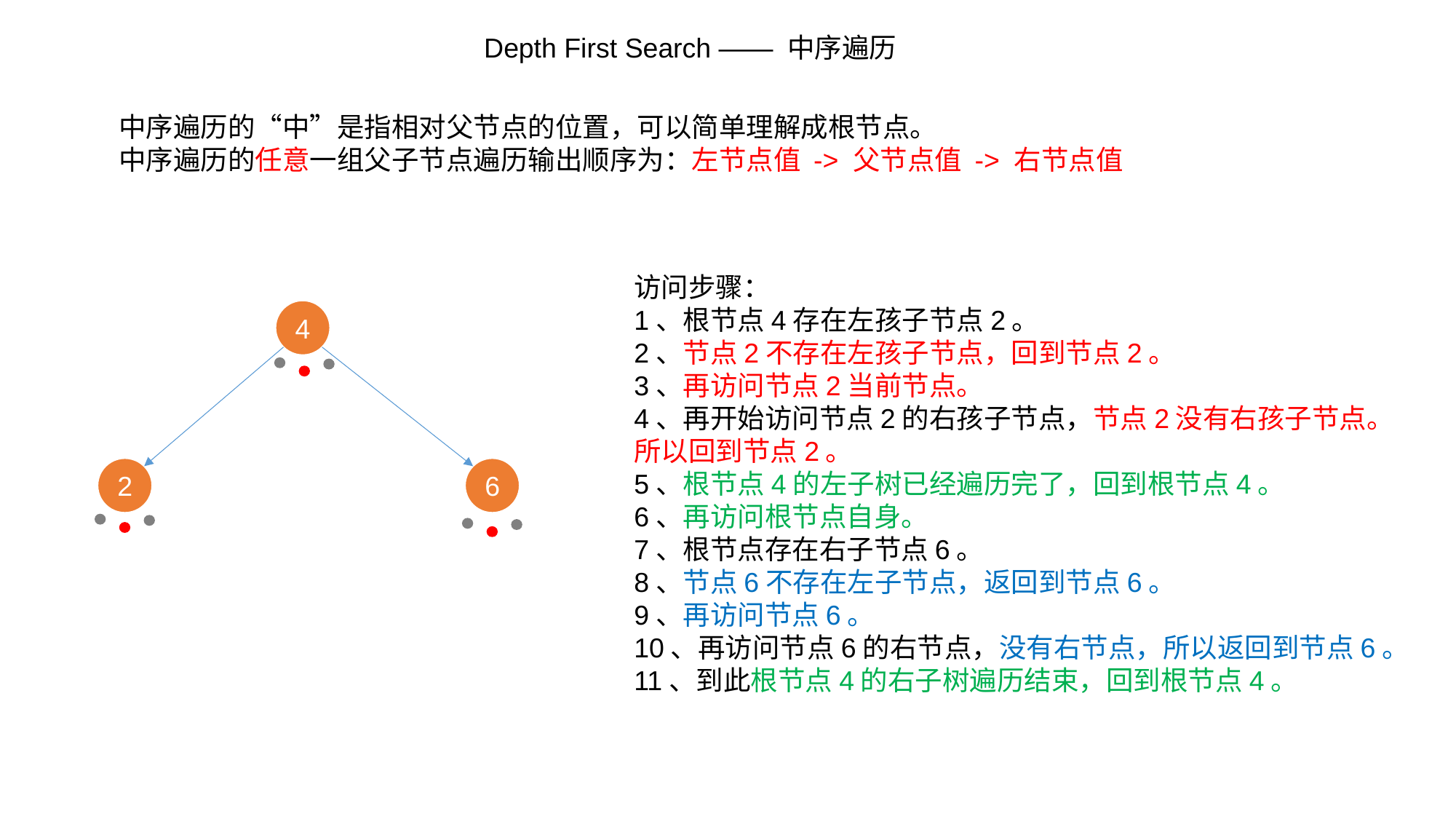

Depth First Search —— 中序遍历
中序遍历的“中”是指相对父节点的位置，可以简单理解成根节点。
中序遍历的任意一组父子节点遍历输出顺序为：左节点值 -> 父节点值 -> 右节点值
访问步骤：
1、根节点4存在左孩子节点2。
2、节点2不存在左孩子节点，回到节点2。
3、再访问节点2当前节点。
4、再开始访问节点2的右孩子节点，节点2没有右孩子节点。
所以回到节点2。
5、根节点4的左子树已经遍历完了，回到根节点4。
6、再访问根节点自身。
7、根节点存在右子节点6。
8、节点6不存在左子节点，返回到节点6。
9、再访问节点6。
10、再访问节点6的右节点，没有右节点，所以返回到节点6。
11、到此根节点4的右子树遍历结束，回到根节点4。
4
2
6